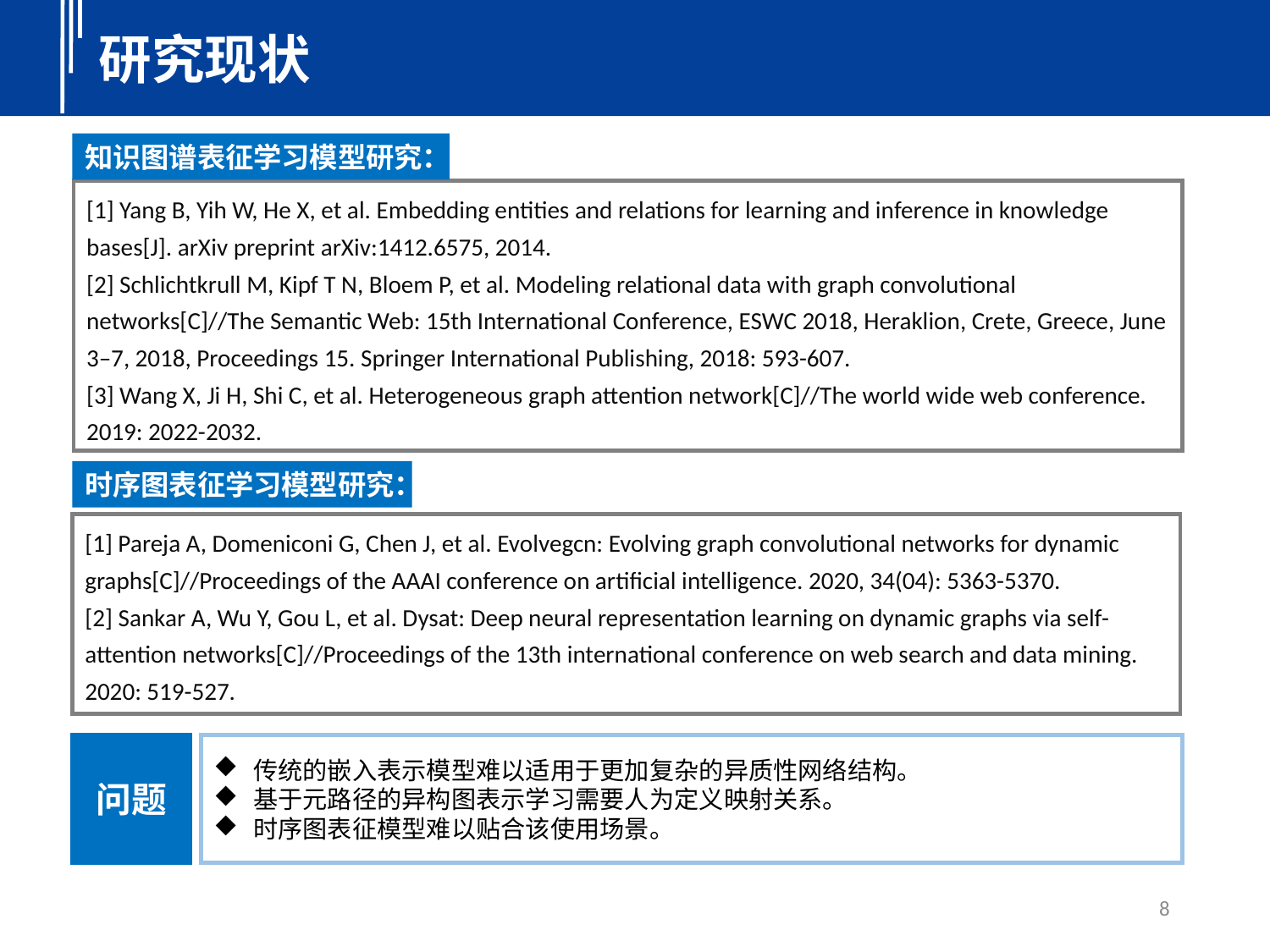

研究现状
知识图谱表征学习模型研究：
[1] Yang B, Yih W, He X, et al. Embedding entities and relations for learning and inference in knowledge bases[J]. arXiv preprint arXiv:1412.6575, 2014.
[2] Schlichtkrull M, Kipf T N, Bloem P, et al. Modeling relational data with graph convolutional networks[C]//The Semantic Web: 15th International Conference, ESWC 2018, Heraklion, Crete, Greece, June 3–7, 2018, Proceedings 15. Springer International Publishing, 2018: 593-607.
[3] Wang X, Ji H, Shi C, et al. Heterogeneous graph attention network[C]//The world wide web conference. 2019: 2022-2032.
时序图表征学习模型研究：
[1] Pareja A, Domeniconi G, Chen J, et al. Evolvegcn: Evolving graph convolutional networks for dynamic graphs[C]//Proceedings of the AAAI conference on artificial intelligence. 2020, 34(04): 5363-5370.
[2] Sankar A, Wu Y, Gou L, et al. Dysat: Deep neural representation learning on dynamic graphs via self-attention networks[C]//Proceedings of the 13th international conference on web search and data mining. 2020: 519-527.
传统的嵌入表示模型难以适用于更加复杂的异质性网络结构。
基于元路径的异构图表示学习需要人为定义映射关系。
时序图表征模型难以贴合该使用场景。
问题
8